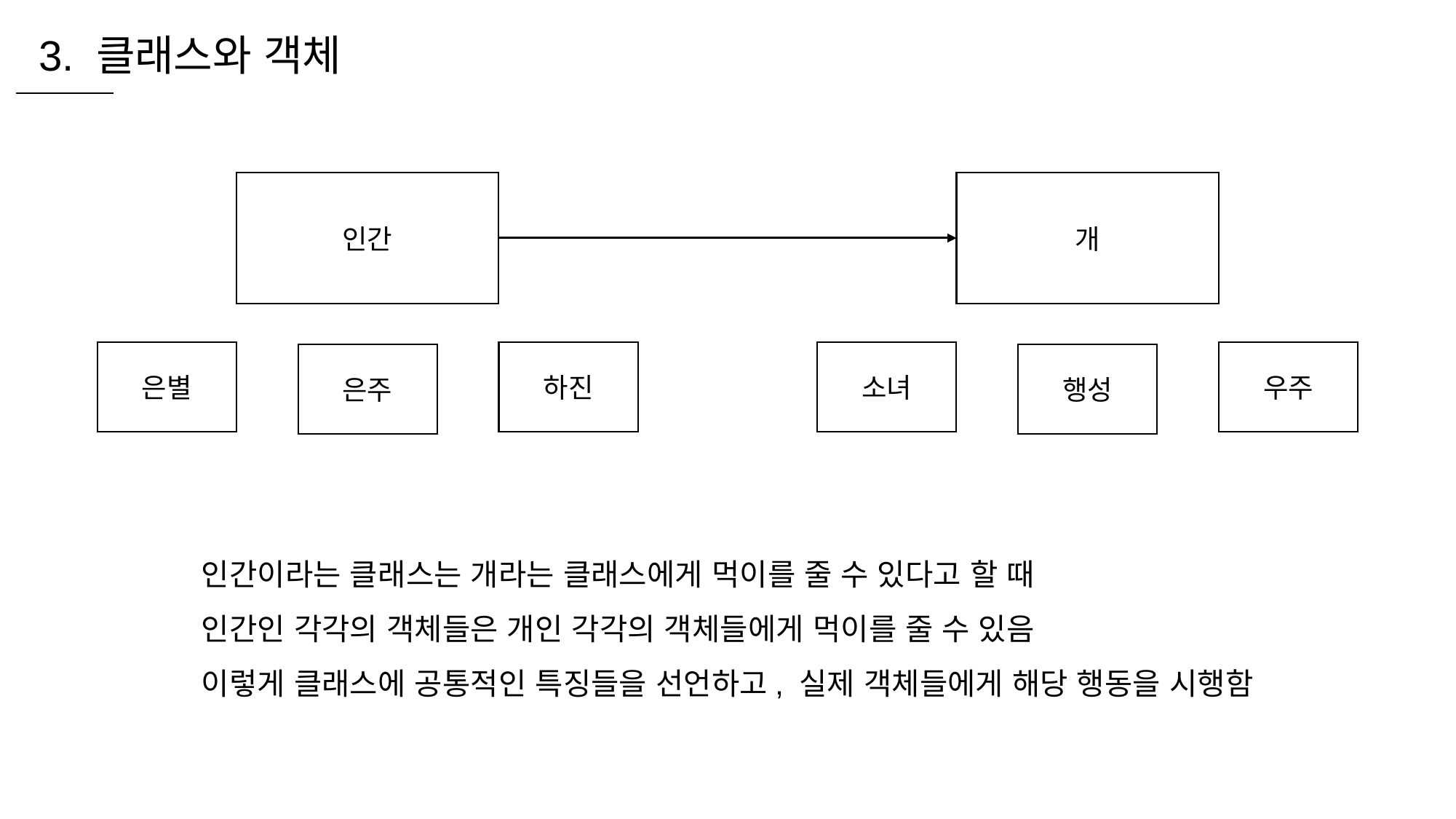

3. 클래스와 객체
인간
개
은별
하진
소녀
우주
은주
행성
인간이라는 클래스는 개라는 클래스에게 먹이를 줄 수 있다고 할 때
인간인 각각의 객체들은 개인 각각의 객체들에게 먹이를 줄 수 있음
이렇게 클래스에 공통적인 특징들을 선언하고, 실제 객체들에게 해당 행동을 시행함